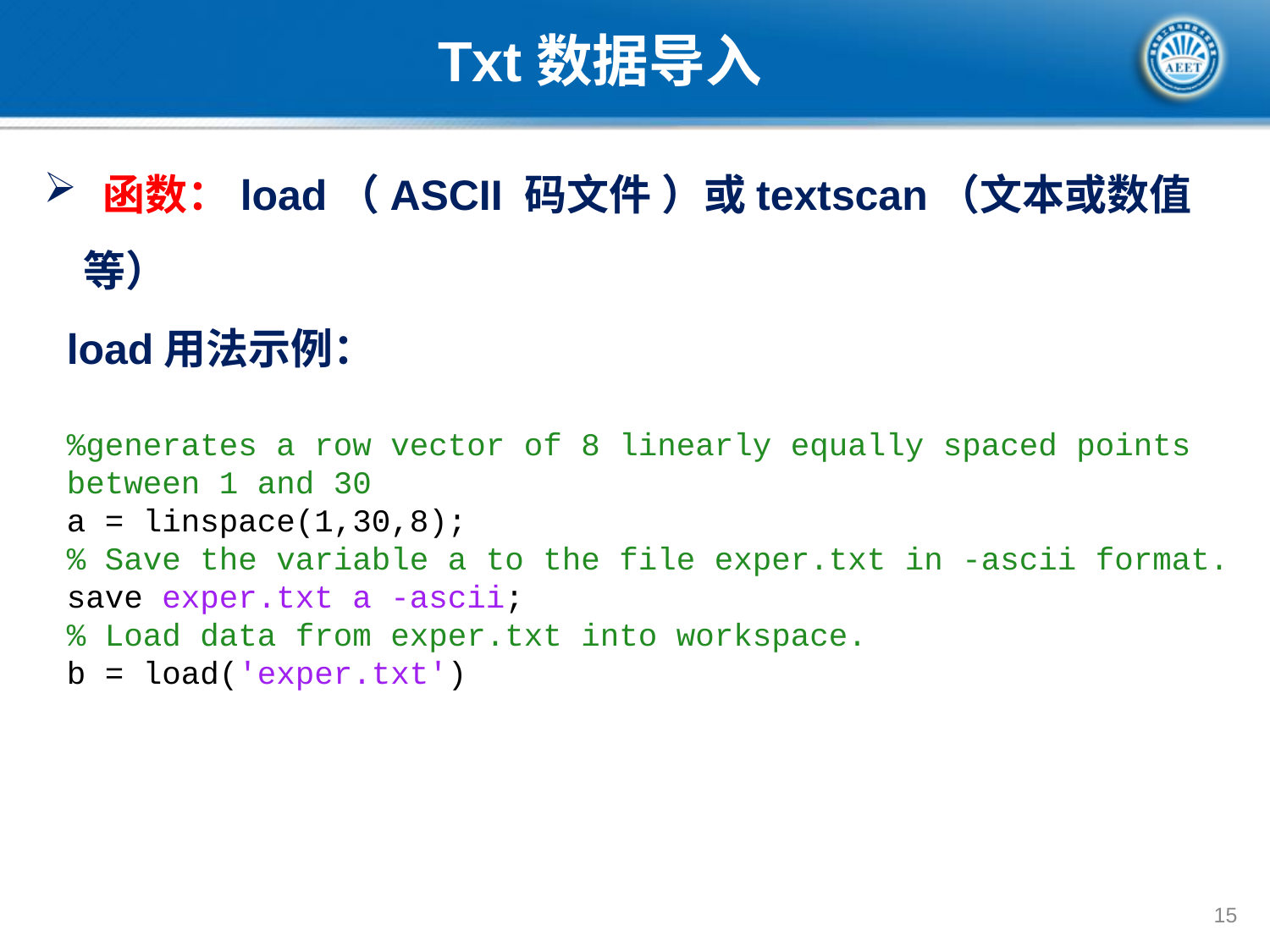

Txt数据导入
 函数：load（ASCII 码文件 ）或textscan（文本或数值等）
load用法示例：

%generates a row vector of 8 linearly equally spaced points between 1 and 30
a = linspace(1,30,8);
% Save the variable a to the file exper.txt in -ascii format.
save exper.txt a -ascii;
% Load data from exper.txt into workspace.
b = load('exper.txt')
15